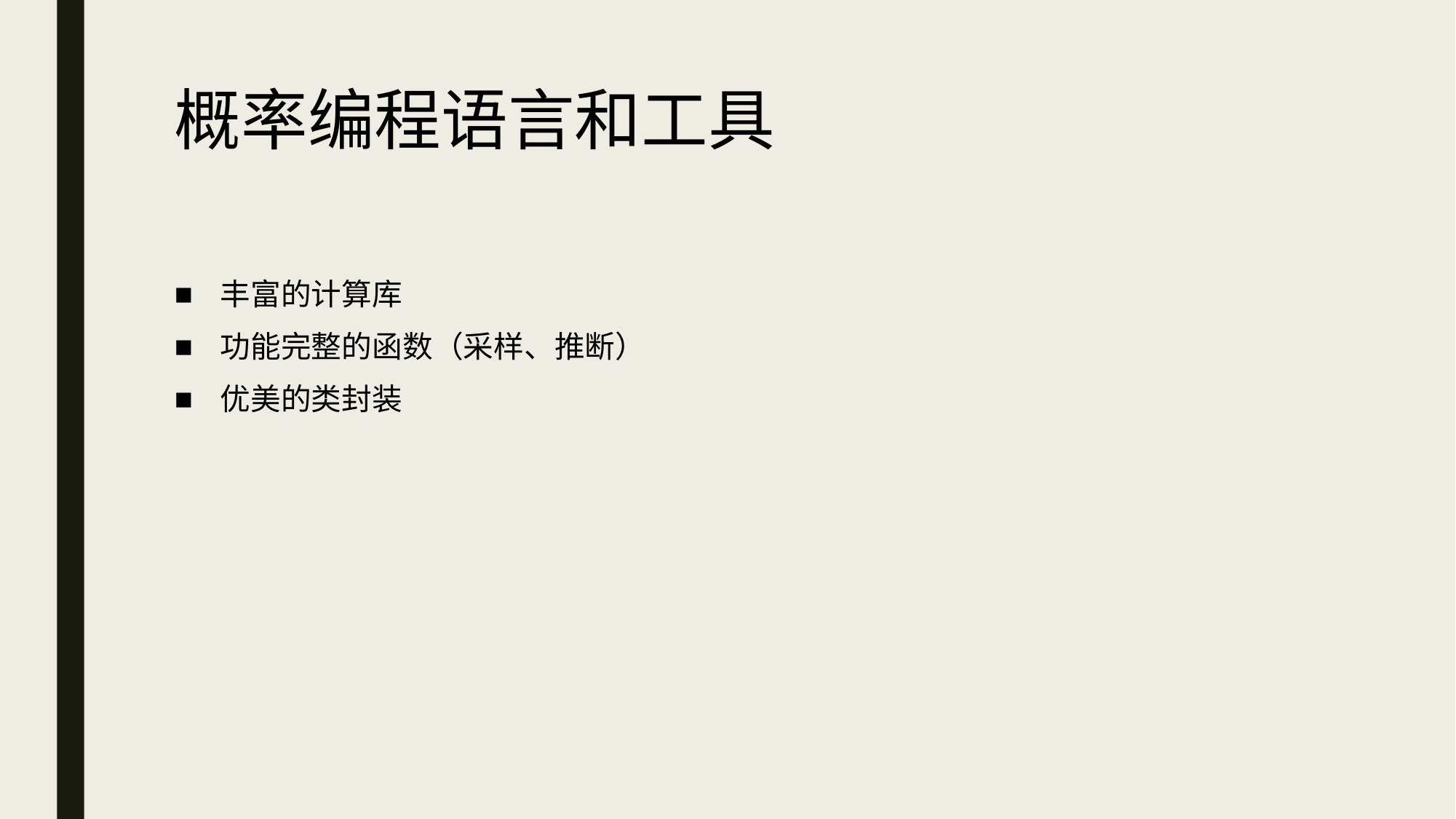

概率编程语言和工具
丰富的计算库
功能完整的函数（采样、推断）
优美的类封装